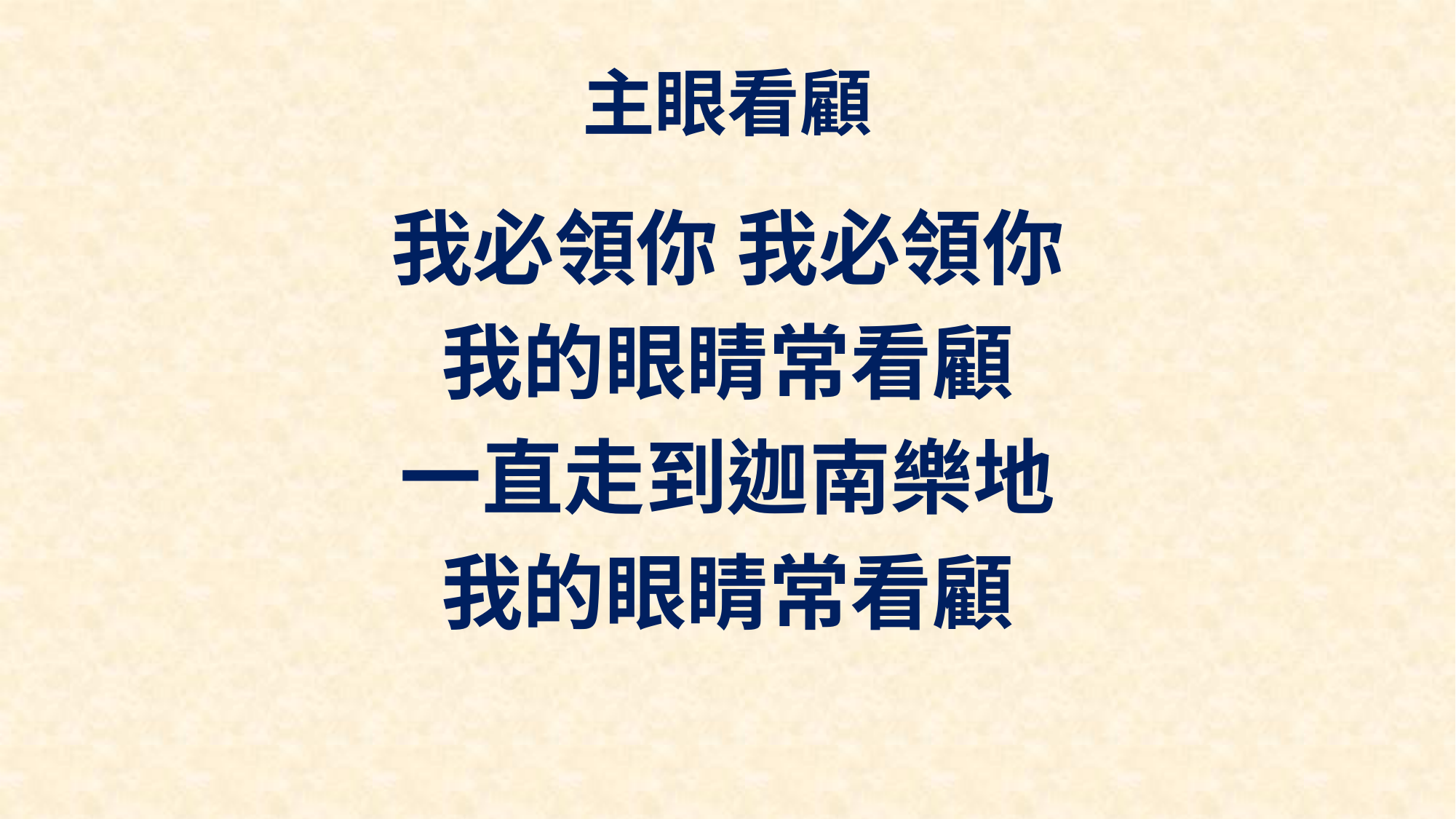

# 主眼看顧
我必領你 我必領你
我的眼睛常看顧
一直走到迦南樂地
我的眼睛常看顧